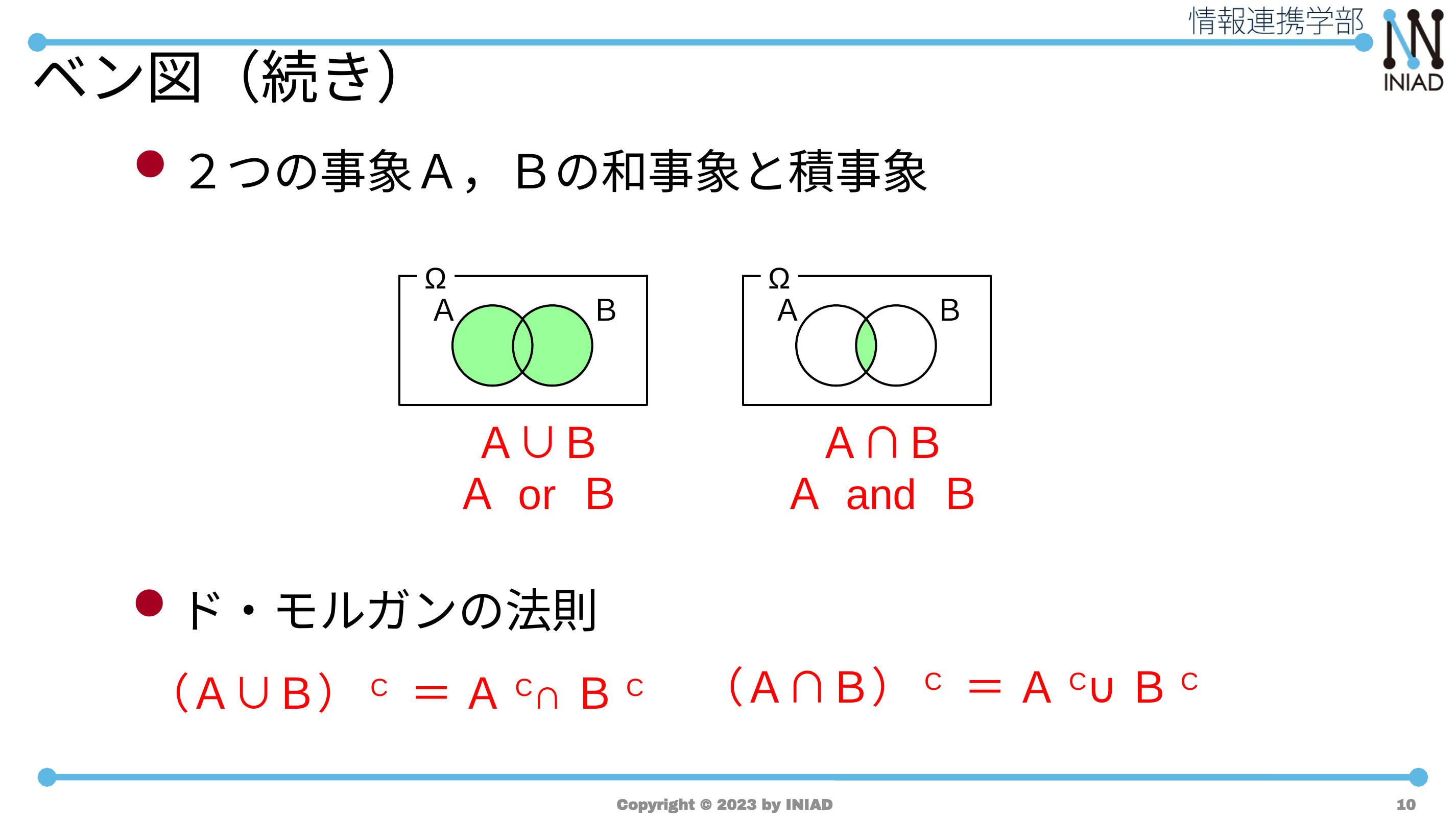

# ベン図（続き）
２つの事象Ａ，Ｂの和事象と積事象
Ω

Ａ
Ｂ

Ω

Ａ
Ｂ

Ａ∪Ｂ
Ａ or Ｂ
Ａ∩Ｂ
Ａ and Ｂ
ド・モルガンの法則
（Ａ∩Ｂ）C ＝ ＡC∪ＢC
（Ａ∪Ｂ）C ＝ ＡC∩ＢC
Copyright © 2023 by INIAD
10